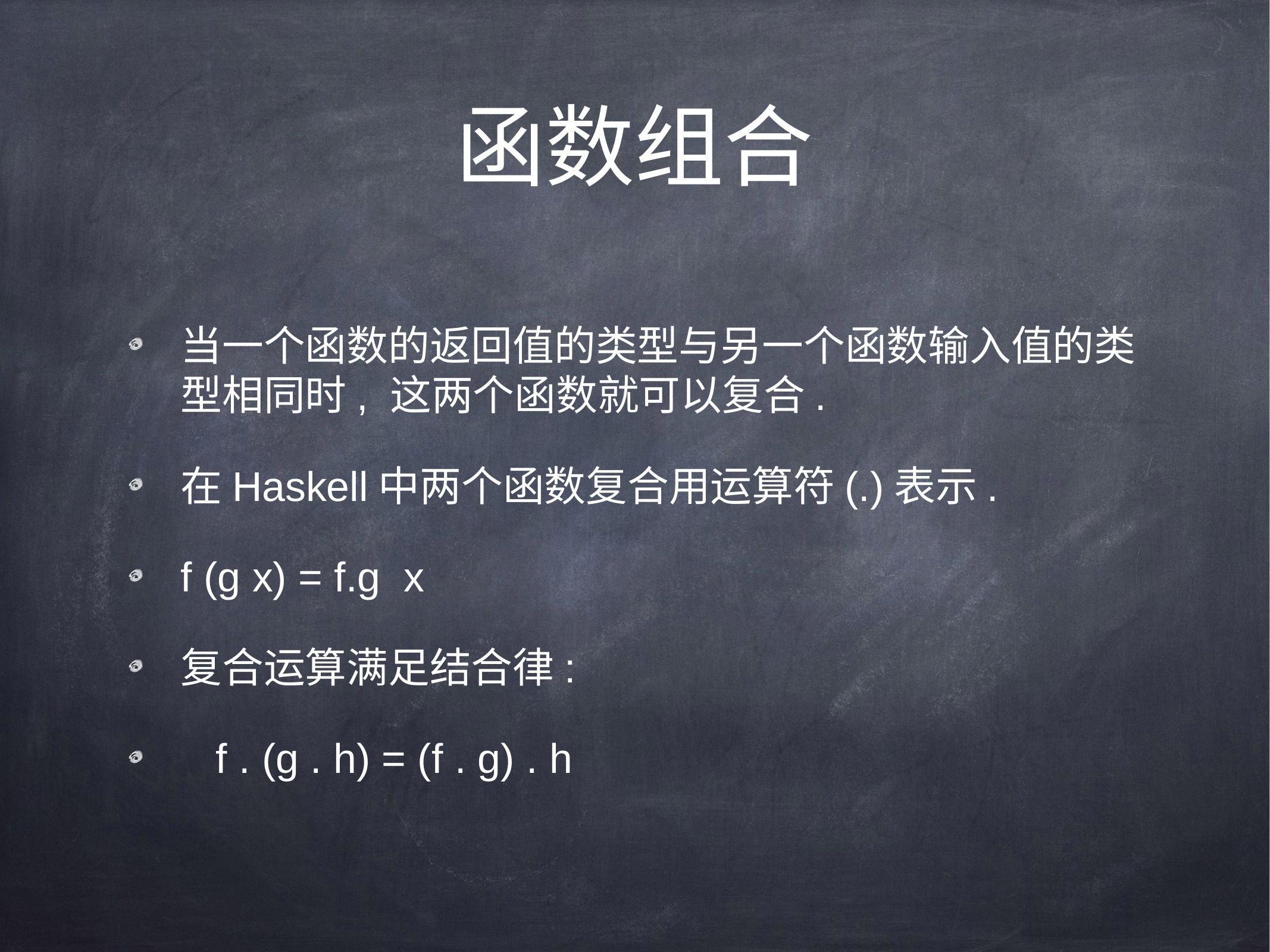

# 函数组合
当一个函数的返回值的类型与另一个函数输入值的类型相同时, 这两个函数就可以复合.
在Haskell中两个函数复合用运算符(.)表示.
f (g x) = f.g  x
复合运算满足结合律:
   f . (g . h) = (f . g) . h